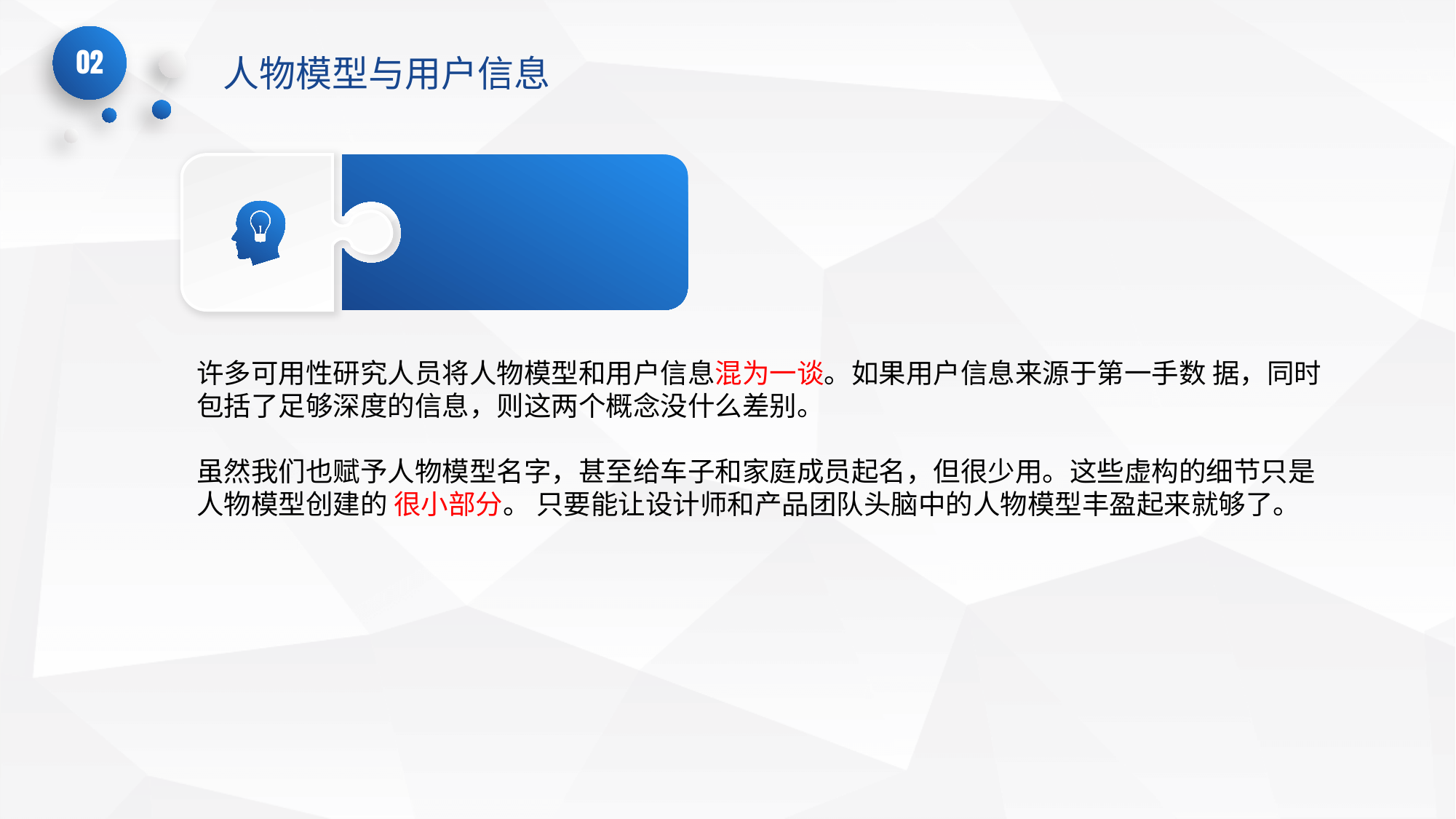

02
人物模型与用户信息

许多可用性研究人员将人物模型和用户信息混为一谈。如果用户信息来源于第一手数 据，同时包括了足够深度的信息，则这两个概念没什么差别。

虽然我们也赋予人物模型名字，甚至给车子和家庭成员起名，但很少用。这些虚构的细节只是人物模型创建的 很小部分。 只要能让设计师和产品团队头脑中的人物模型丰盈起来就够了。